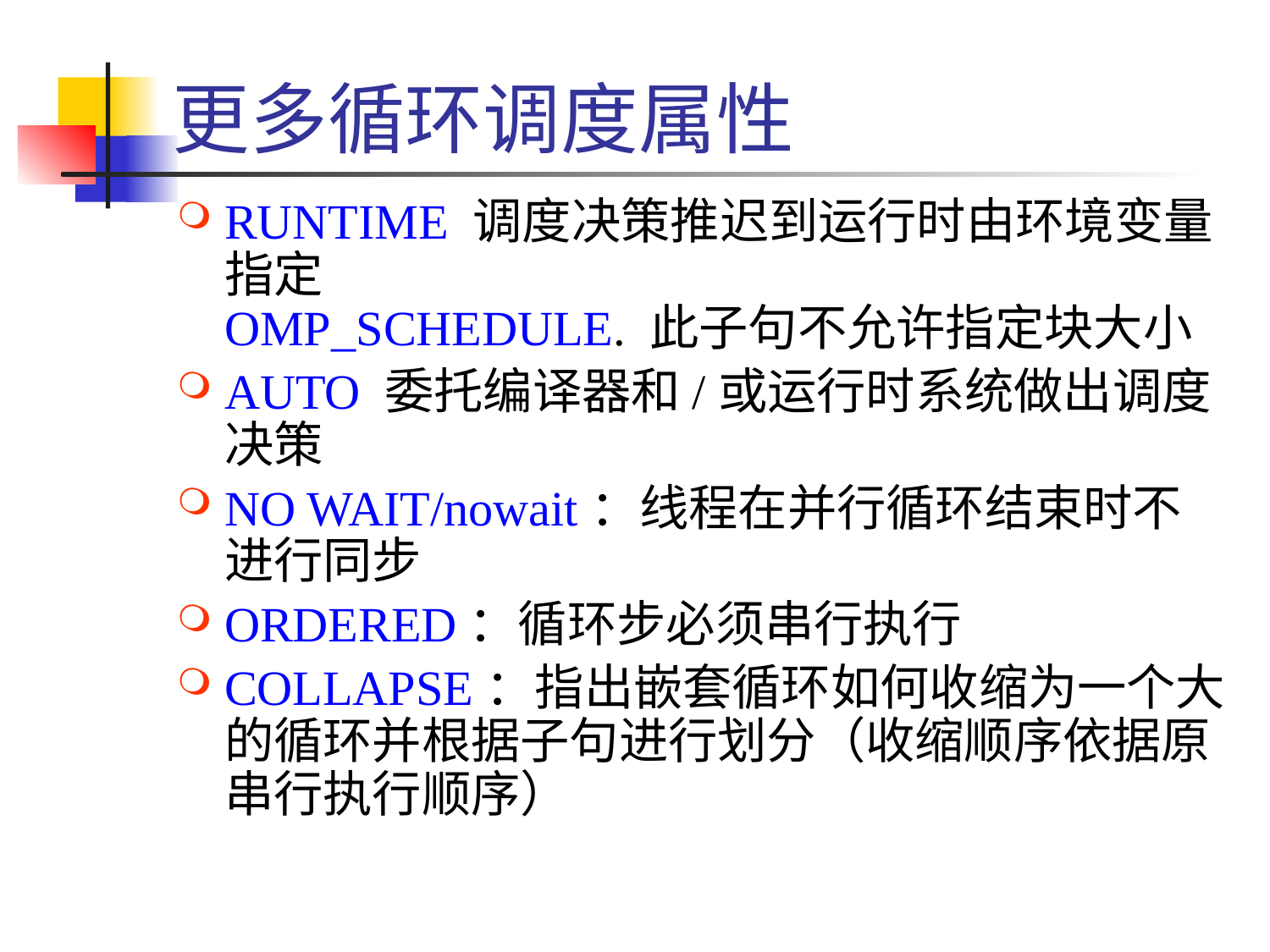

# 更多循环调度属性
RUNTIME 调度决策推迟到运行时由环境变量指定
OMP_SCHEDULE. 此子句不允许指定块大小
AUTO 委托编译器和/或运行时系统做出调度决策
NO WAIT/nowait：线程在并行循环结束时不进行同步
ORDERED：循环步必须串行执行
COLLAPSE：指出嵌套循环如何收缩为一个大的循环并根据子句进行划分（收缩顺序依据原串行执行顺序）